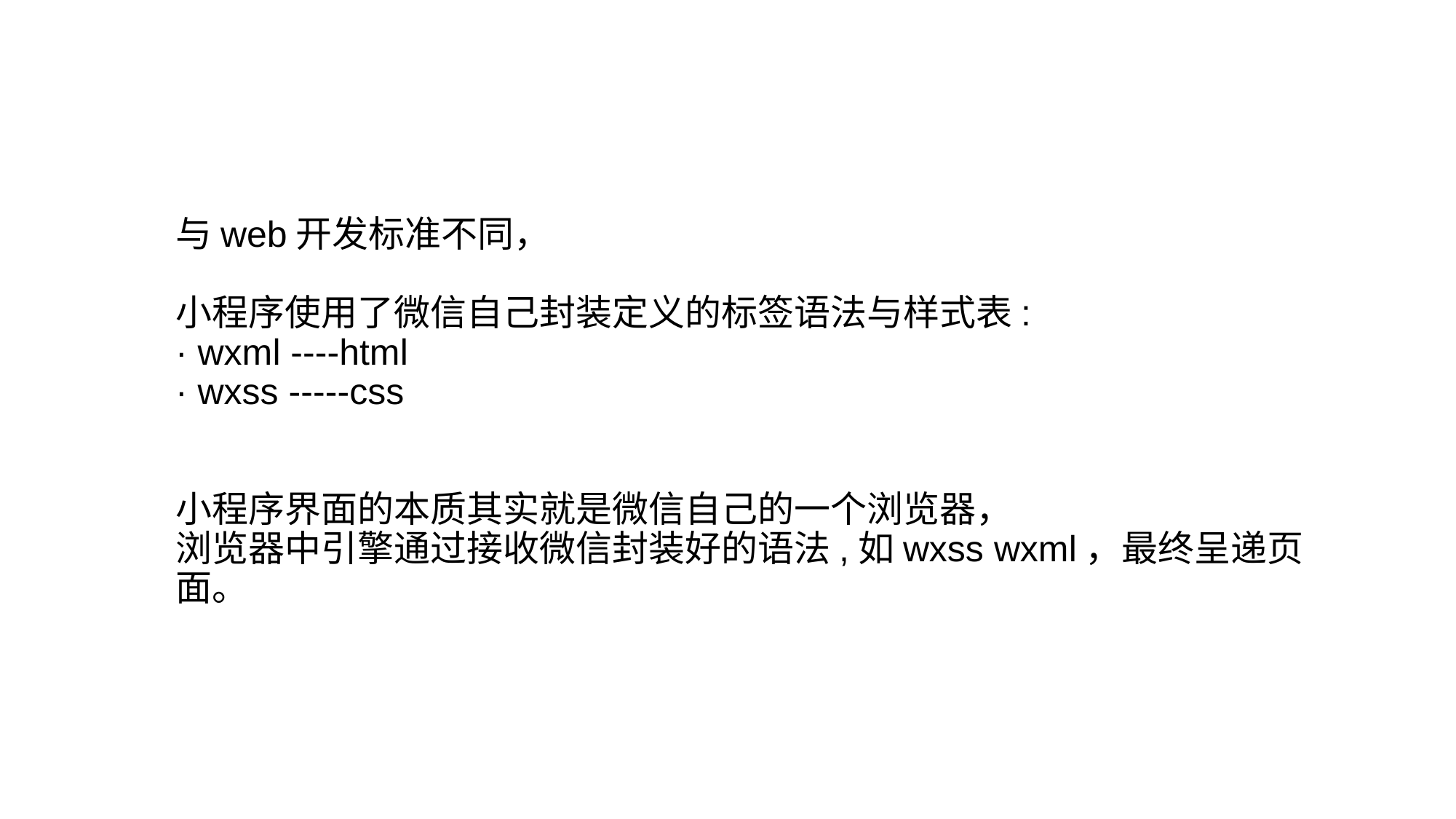

# 与web开发标准不同， 小程序使用了微信自己封装定义的标签语法与样式表:
· wxml ----html
· wxss -----css
​
小程序界面的本质其实就是微信自己的一个浏览器，
浏览器中引擎通过接收微信封装好的语法,如wxss wxml，最终呈递页面。